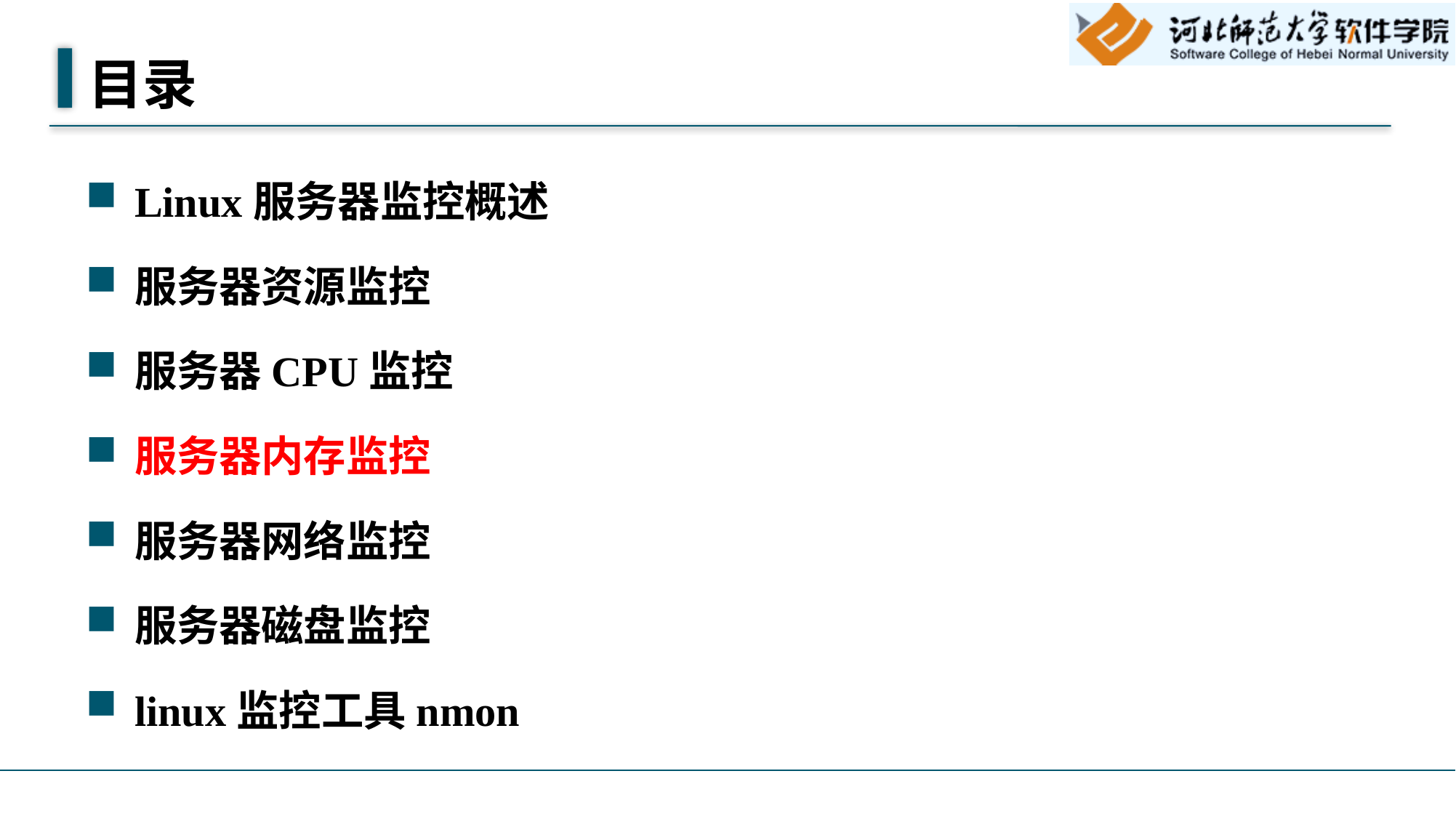

# 目录
Linux服务器监控概述
服务器资源监控
服务器CPU监控
服务器内存监控
服务器网络监控
服务器磁盘监控
linux监控工具nmon